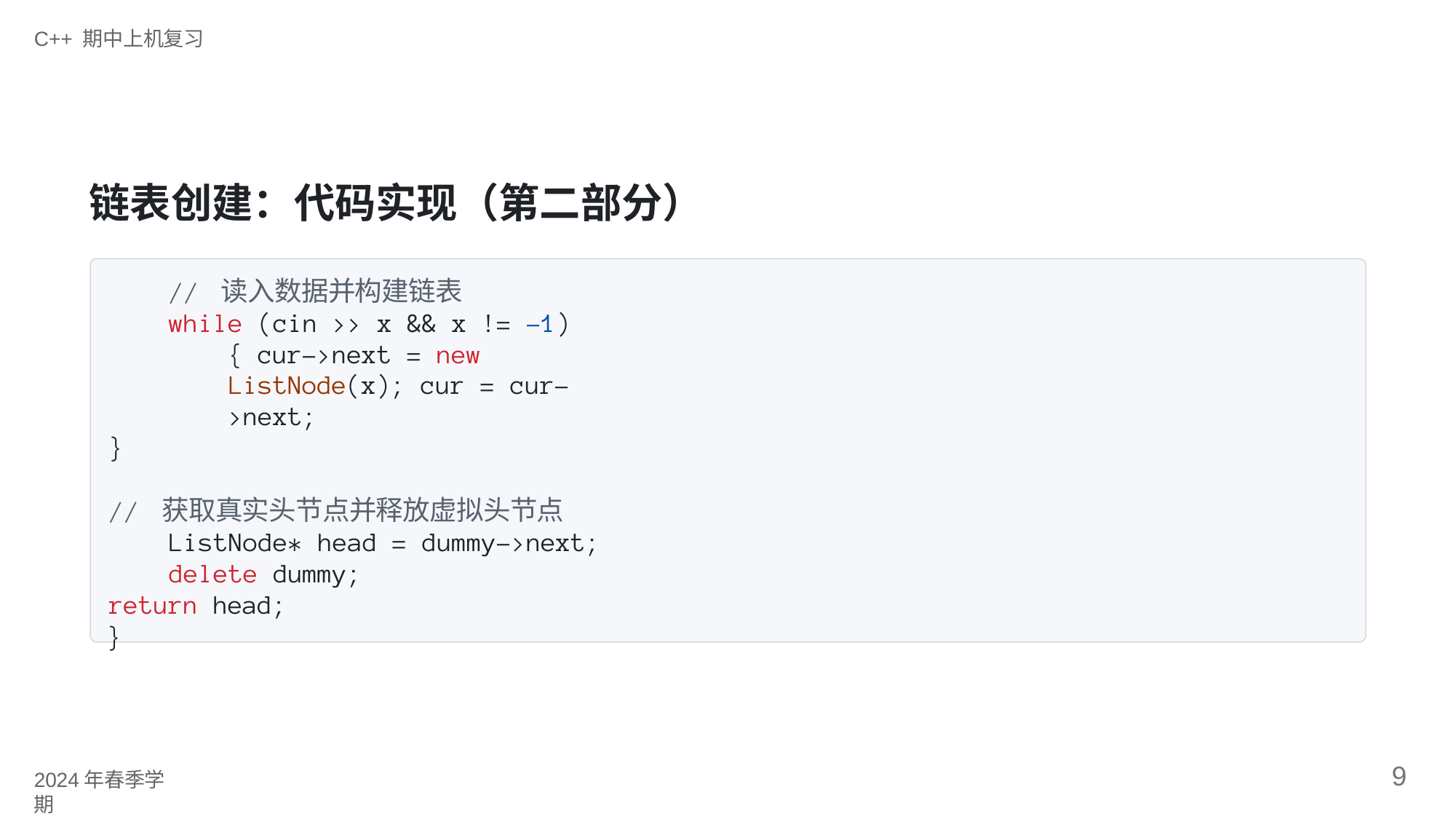

C++ 期中上机复习
# 链表创建：代码实现（第二部分）

// 读入数据并构建链表
while (cin >> x && x != -1) { cur->next = new ListNode(x); cur = cur->next;
}

// 获取真实头节点并释放虚拟头节点 ListNode* head = dummy->next; delete dummy;
return head;
}
9
2024年春季学期